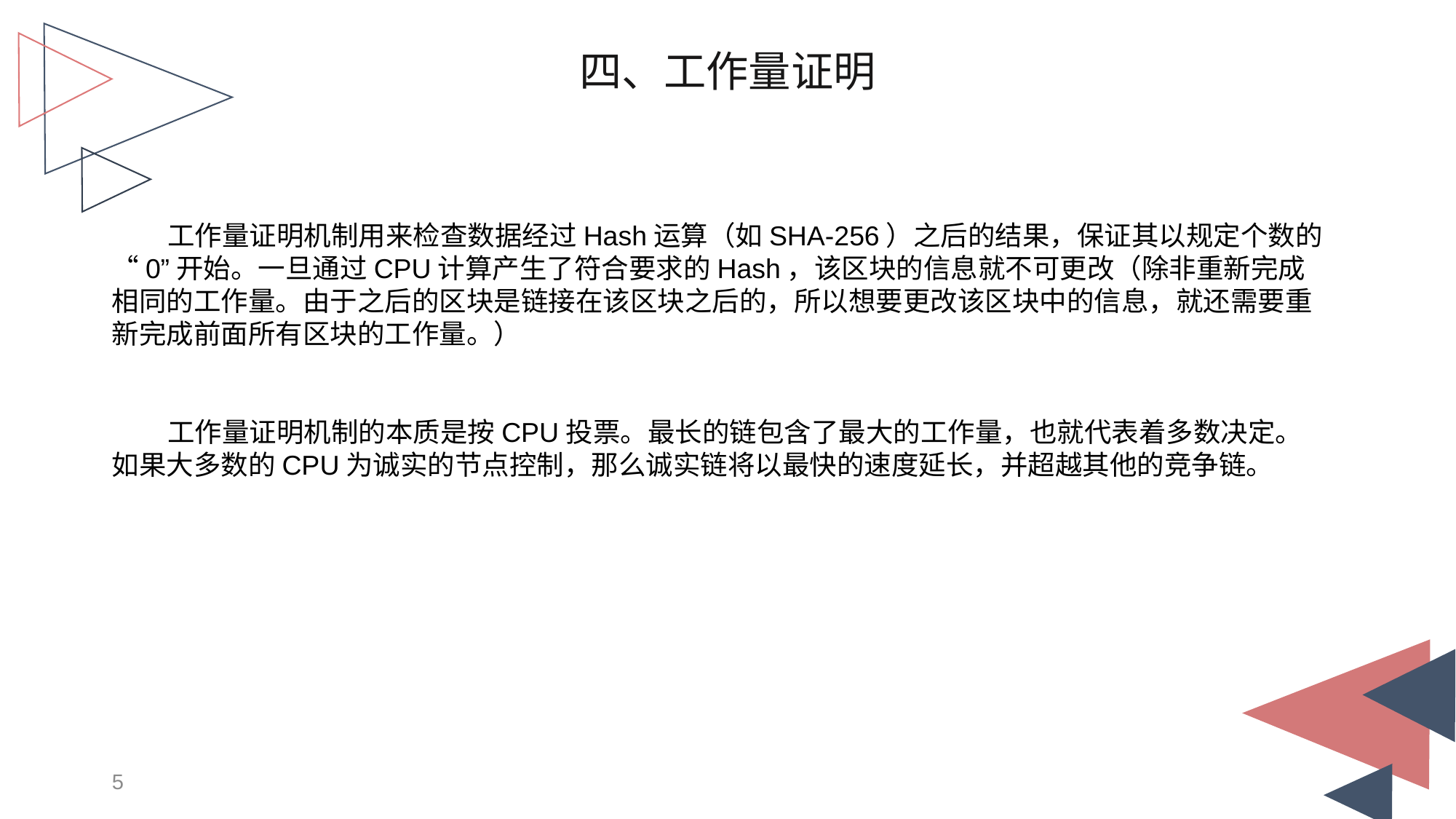

四、工作量证明
        工作量证明机制用来检查数据经过Hash运算（如SHA-256）之后的结果，保证其以规定个数的“0”开始。一旦通过CPU计算产生了符合要求的Hash，该区块的信息就不可更改（除非重新完成相同的工作量。由于之后的区块是链接在该区块之后的，所以想要更改该区块中的信息，就还需要重新完成前面所有区块的工作量。）

        工作量证明机制的本质是按CPU投票。最长的链包含了最大的工作量，也就代表着多数决定。如果大多数的CPU为诚实的节点控制，那么诚实链将以最快的速度延长，并超越其他的竞争链。
5